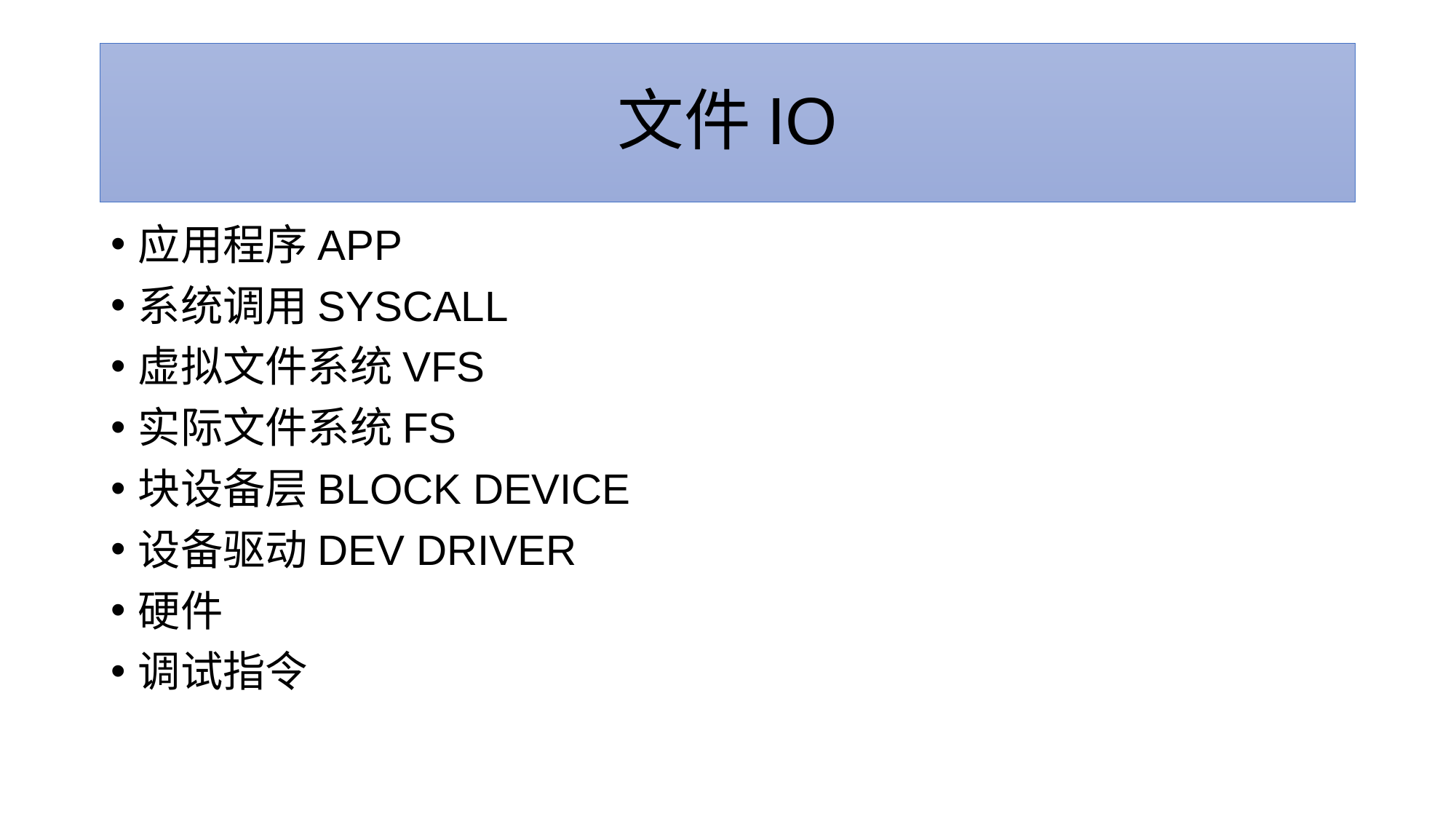

# 文件IO
应用程序APP
系统调用SYSCALL
虚拟文件系统VFS
实际文件系统FS
块设备层BLOCK DEVICE
设备驱动DEV DRIVER
硬件
调试指令